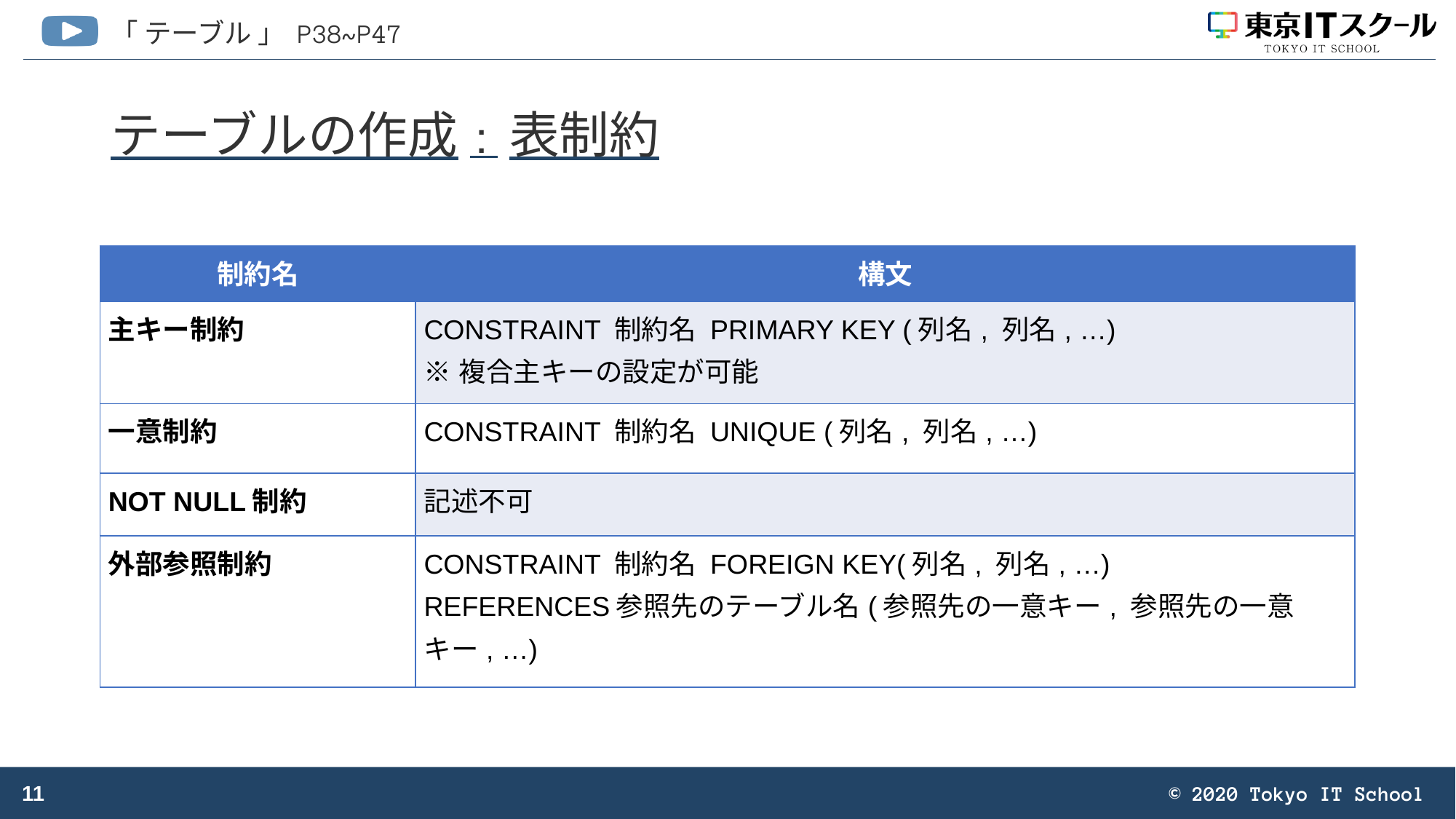

# テーブルの作成:表制約

| 制約名 | 構文 |
| --- | --- |
| 主キー制約 | CONSTRAINT 制約名 PRIMARY KEY (列名, 列名, …) ※複合主キーの設定が可能 |
| 一意制約 | CONSTRAINT 制約名 UNIQUE (列名, 列名, …) |
| NOT NULL制約 | 記述不可 |
| 外部参照制約 | CONSTRAINT 制約名 FOREIGN KEY(列名, 列名, …) REFERENCES参照先のテーブル名(参照先の一意キー, 参照先の一意 キー, …) |
11